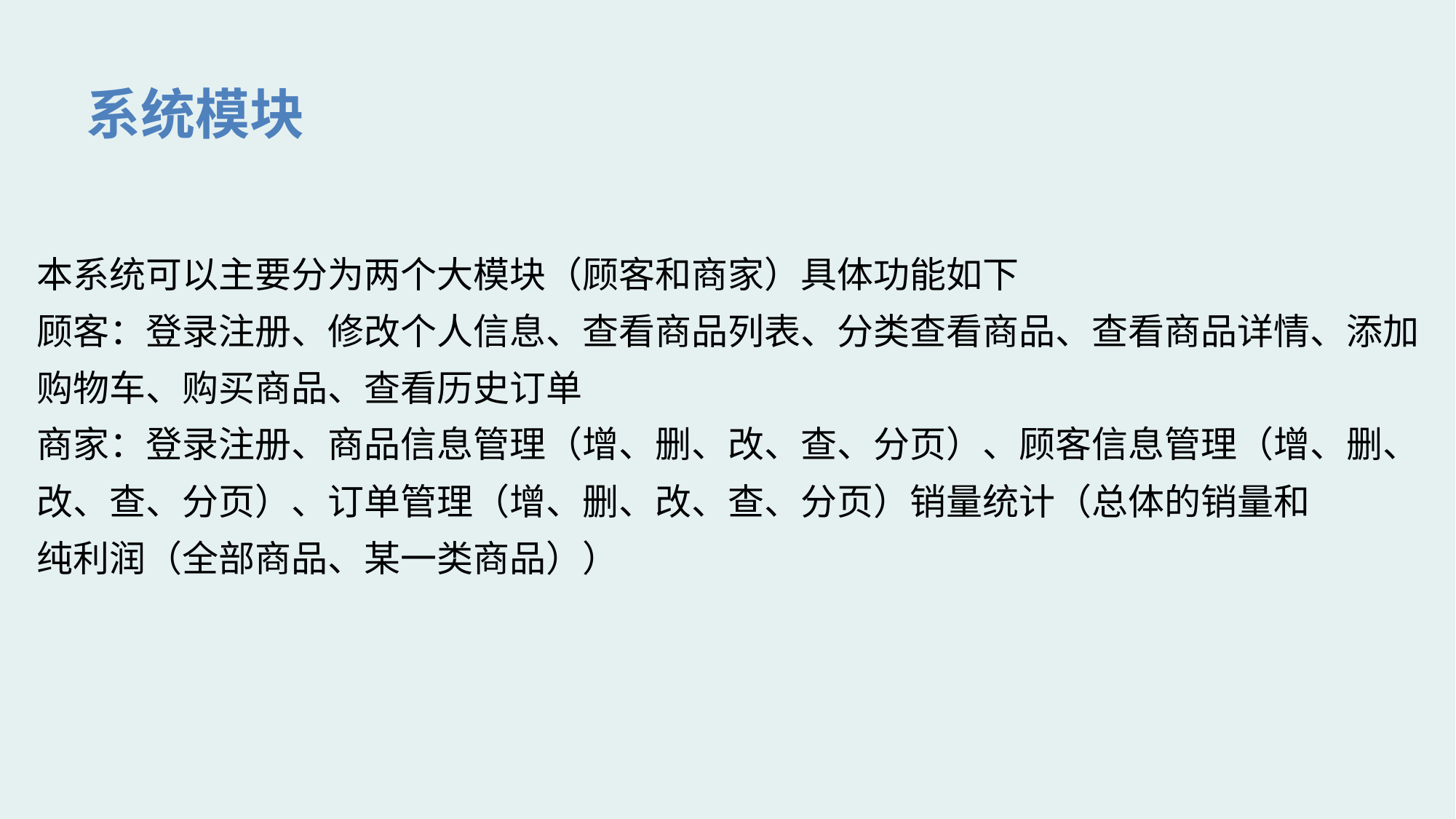

# 系统模块
本系统可以主要分为两个大模块（顾客和商家）具体功能如下
顾客：登录注册、修改个人信息、查看商品列表、分类查看商品、查看商品详情、添加
购物车、购买商品、查看历史订单
商家：登录注册、商品信息管理（增、删、改、查、分页）、顾客信息管理（增、删、
改、查、分页）、订单管理（增、删、改、查、分页）销量统计（总体的销量和
纯利润（全部商品、某一类商品））